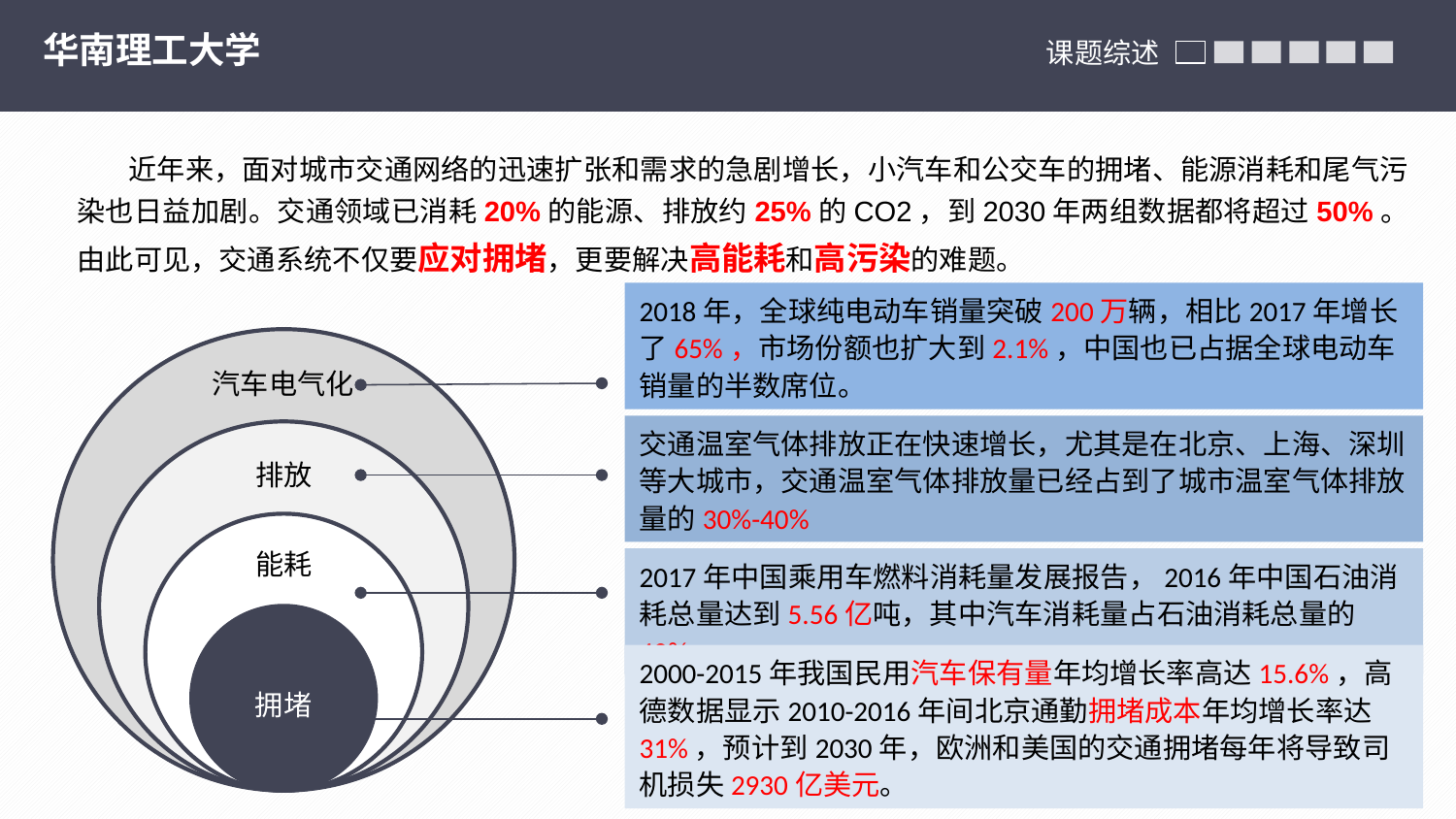

课题综述

       近年来，面对城市交通网络的迅速扩张和需求的急剧增长，小汽车和公交车的拥堵、能源消耗和尾气污染也日益加剧。交通领域已消耗20%的能源、排放约25%的CO2，到2030年两组数据都将超过50%。由此可见，交通系统不仅要应对拥堵，更要解决高能耗和高污染的难题。
2018年，全球纯电动车销量突破200万辆，相比2017年增长了65%，市场份额也扩大到2.1%，中国也已占据全球电动车销量的半数席位。

排放
能耗

汽车电气化
交通温室气体排放正在快速增长，尤其是在北京、上海、深圳等大城市，交通温室气体排放量已经占到了城市温室气体排放量的30%-40%
2017年中国乘用车燃料消耗量发展报告，2016年中国石油消耗总量达到5.56亿吨，其中汽车消耗量占石油消耗总量的40%
2000-2015年我国民用汽车保有量年均增长率高达15.6%，高德数据显示2010-2016年间北京通勤拥堵成本年均增长率达31%，预计到2030年，欧洲和美国的交通拥堵每年将导致司机损失2930亿美元。
拥堵